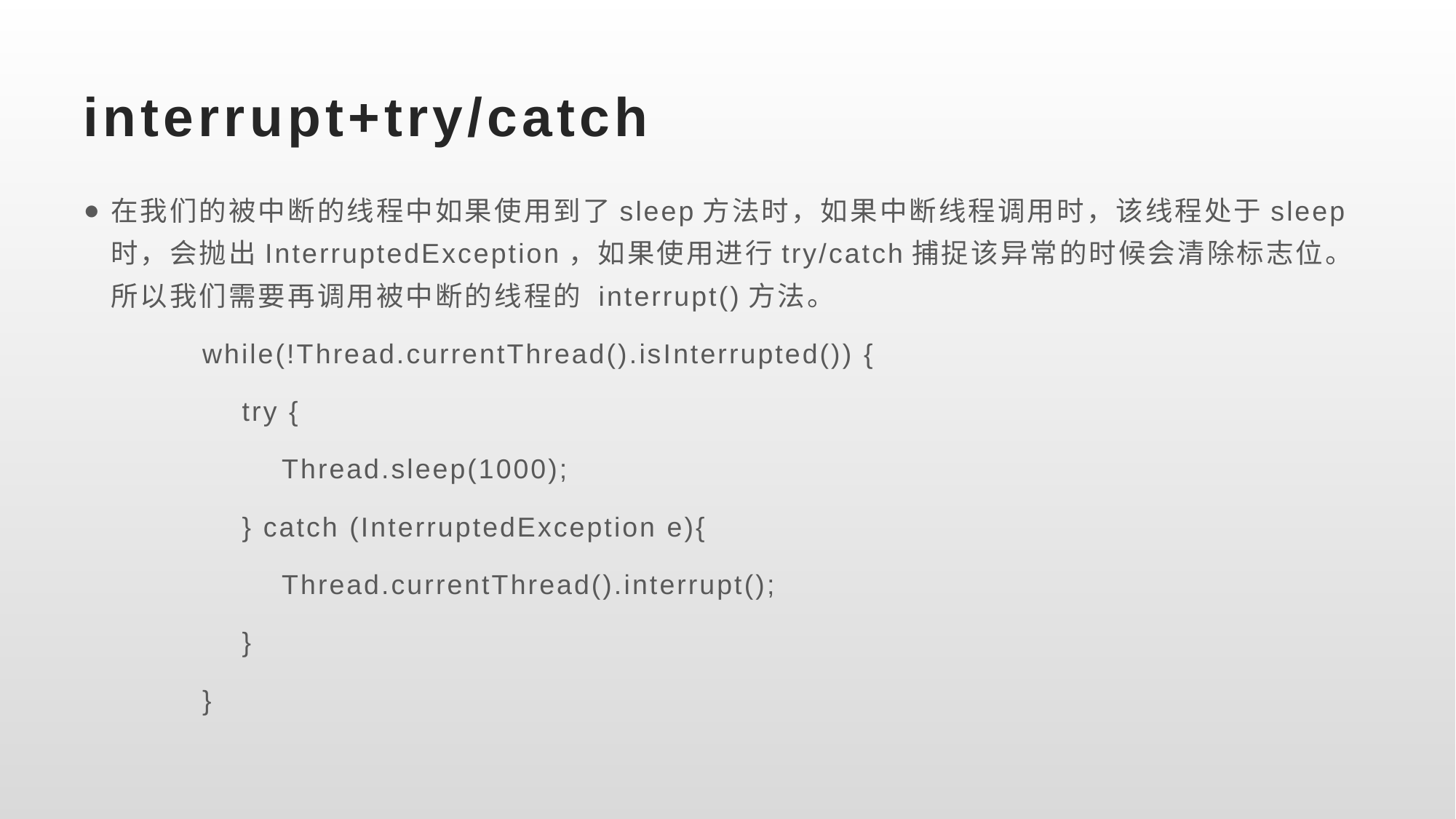

# interrupt+try/catch
在我们的被中断的线程中如果使用到了sleep方法时，如果中断线程调用时，该线程处于sleep时，会抛出InterruptedException，如果使用进行try/catch捕捉该异常的时候会清除标志位。所以我们需要再调用被中断的线程的 interrupt()方法。
            while(!Thread.currentThread().isInterrupted()) {
                try {
                    Thread.sleep(1000);
                } catch (InterruptedException e){
                    Thread.currentThread().interrupt();
                }
            }